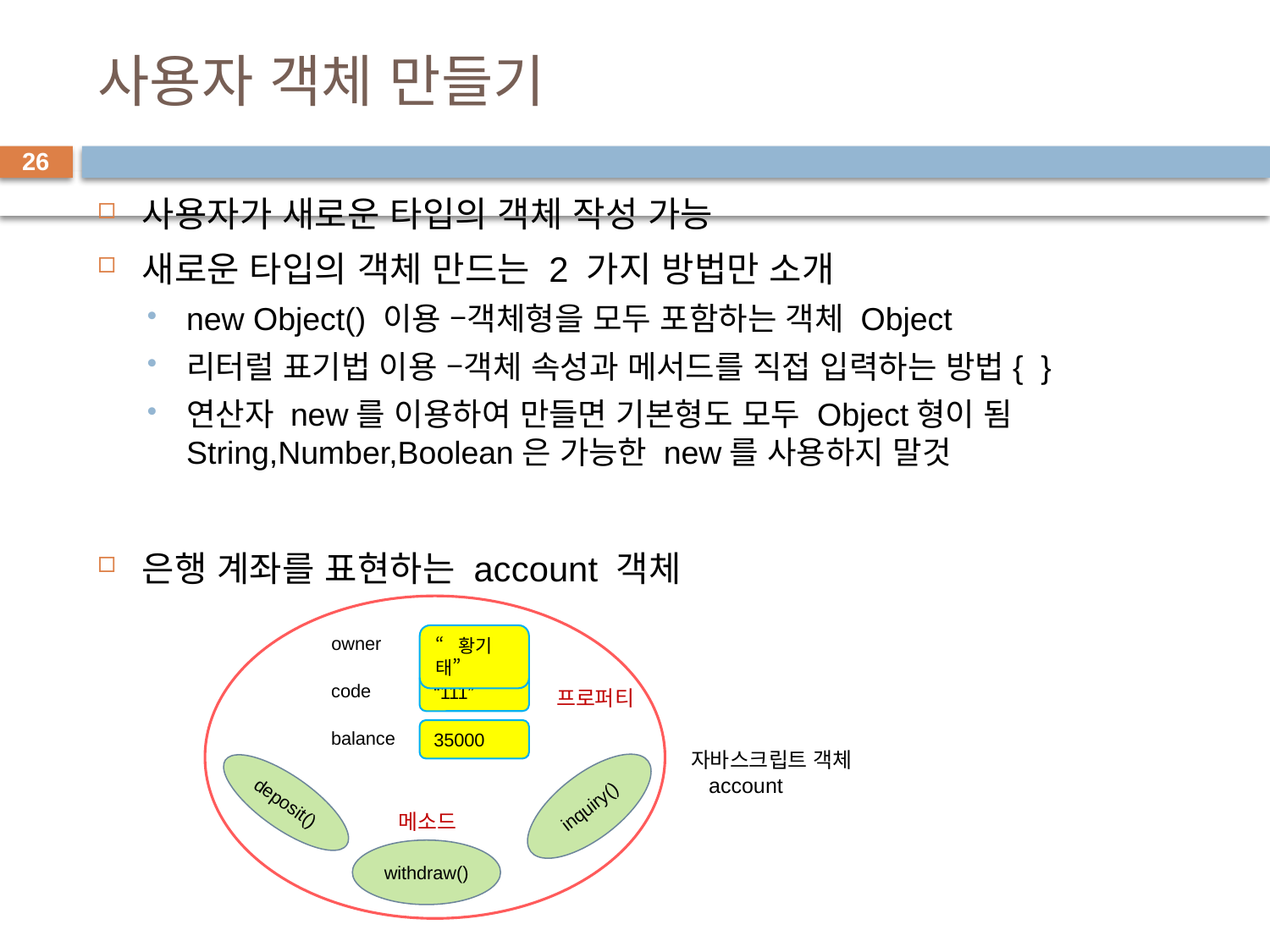

# 사용자 객체 만들기
26
사용자가 새로운 타입의 객체 작성 가능
새로운 타입의 객체 만드는 2 가지 방법만 소개
new Object() 이용 –객체형을 모두 포함하는 객체 Object
리터럴 표기법 이용 –객체 속성과 메서드를 직접 입력하는 방법{  }
연산자 new를 이용하여 만들면 기본형도 모두 Object형이 됨
String,Number,Boolean은 가능한 new를 사용하지 말것

은행 계좌를 표현하는 account 객체

owner
“황기태”
code
“111”
프로퍼티
balance
35000
자바스크립트 객체
   account
inquiry()
deposit()
메소드
withdraw()